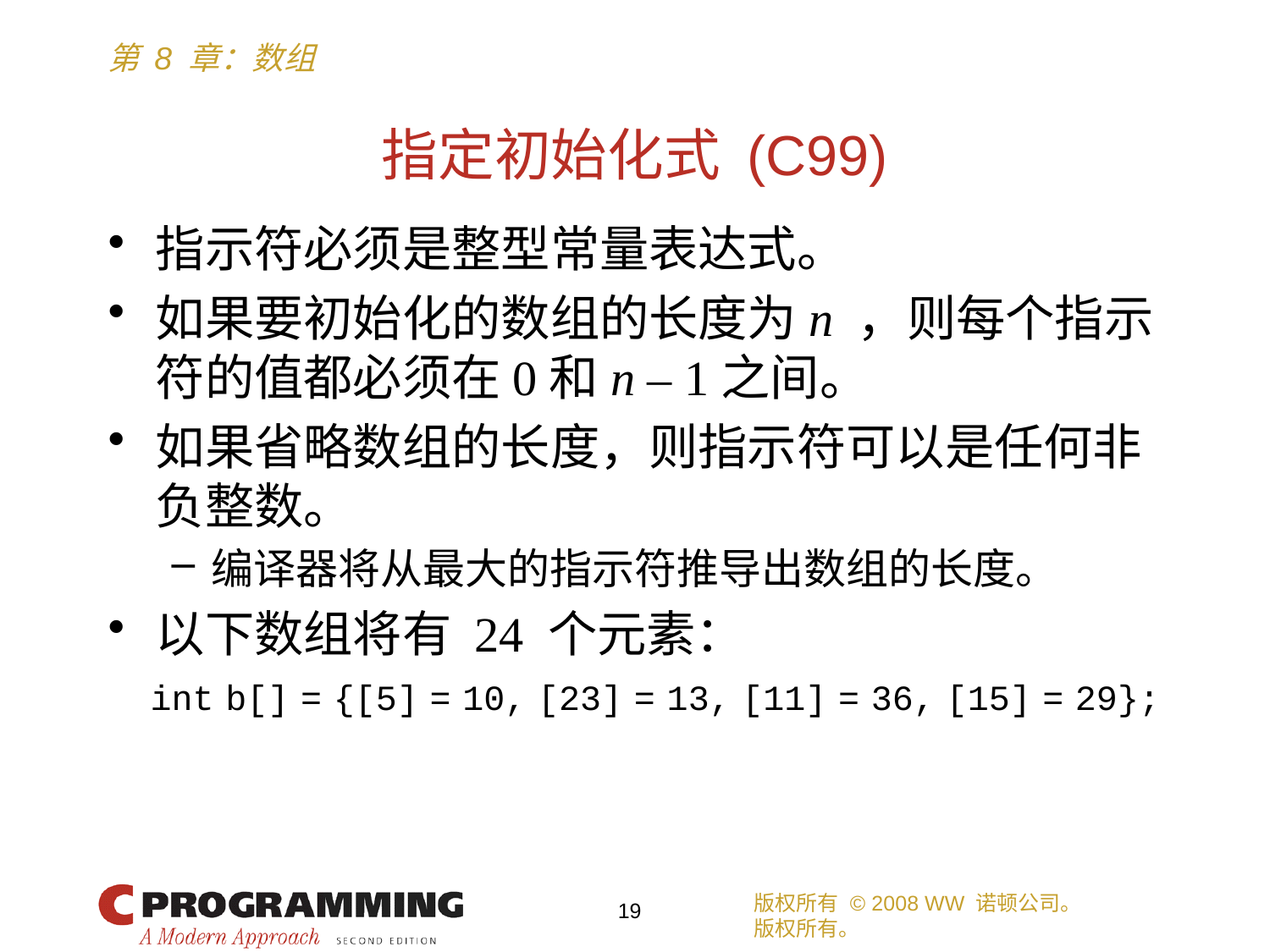

# 指定初始化式 (C99)
指示符必须是整型常量表达式。
如果要初始化的数组的长度为n ，则每个指示符的值都必须在0和n – 1之间。
如果省略数组的长度，则指示符可以是任何非负整数。
编译器将从最大的指示符推导出数组的长度。
以下数组将有 24 个元素：
  int b[] = {[5] = 10, [23] = 13, [11] = 36, [15] = 29};
版权所有 © 2008 WW 诺顿公司。
版权所有。
19